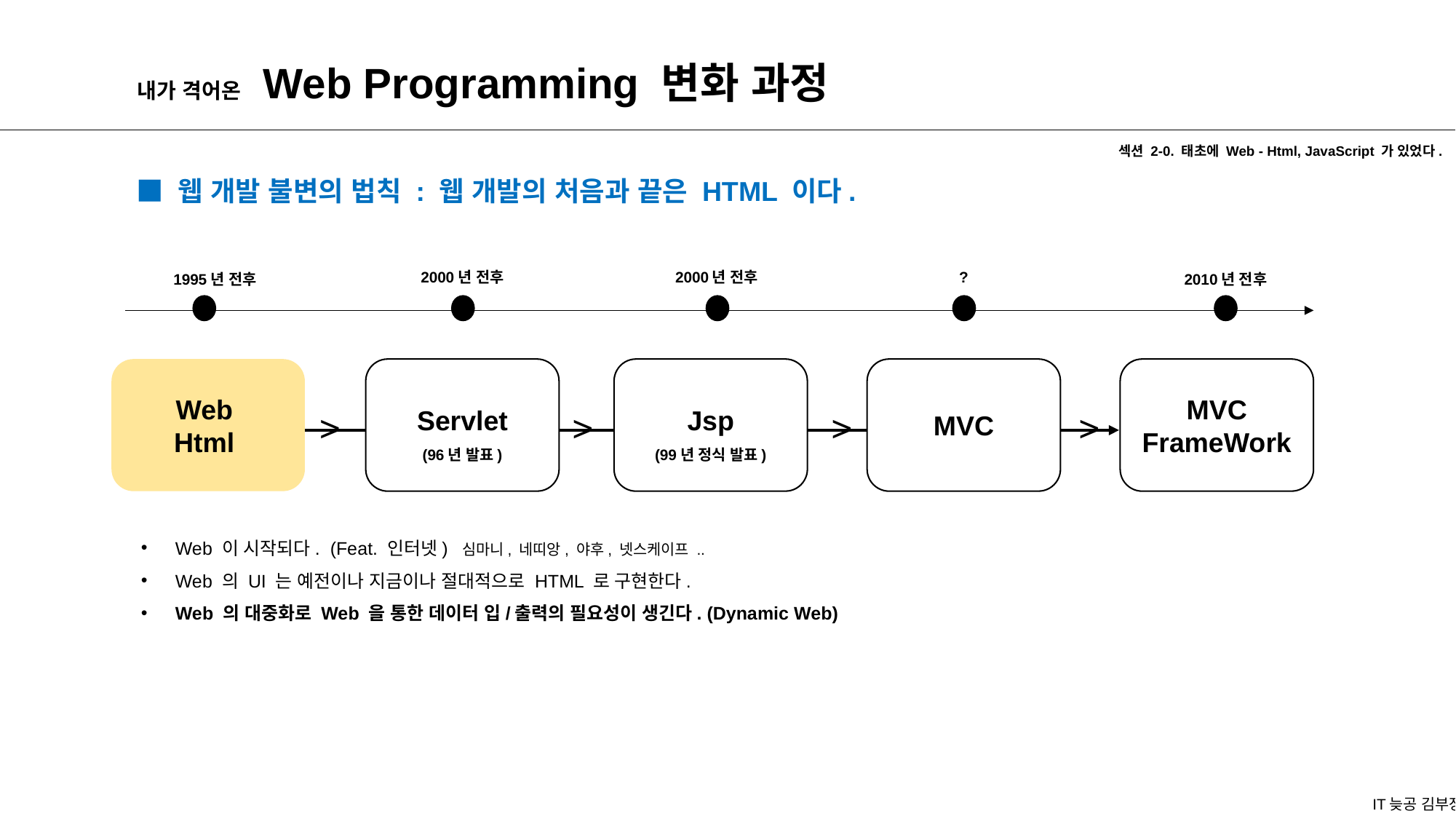

내가 격어온 Web Programming 변화 과정
섹션 2-0. 태초에 Web - Html, JavaScript 가 있었다.
■ 웹 개발 불변의 법칙 : 웹 개발의 처음과 끝은 HTML 이다.
?
2000년 전후
2000년 전후
1995년 전후
2010년 전후

Web
Html
Servlet
(96년 발표)
Jsp
(99년 정식 발표)
MVC
MVC
FrameWork
>
>
>
>
Web 이 시작되다.  (Feat. 인터넷)  심마니, 네띠앙, 야후, 넷스케이프 ..
Web 의 UI 는 예전이나 지금이나 절대적으로 HTML 로 구현한다.
Web 의 대중화로 Web 을 통한 데이터 입/출력의 필요성이 생긴다. (Dynamic Web)

IT늦공 김부장